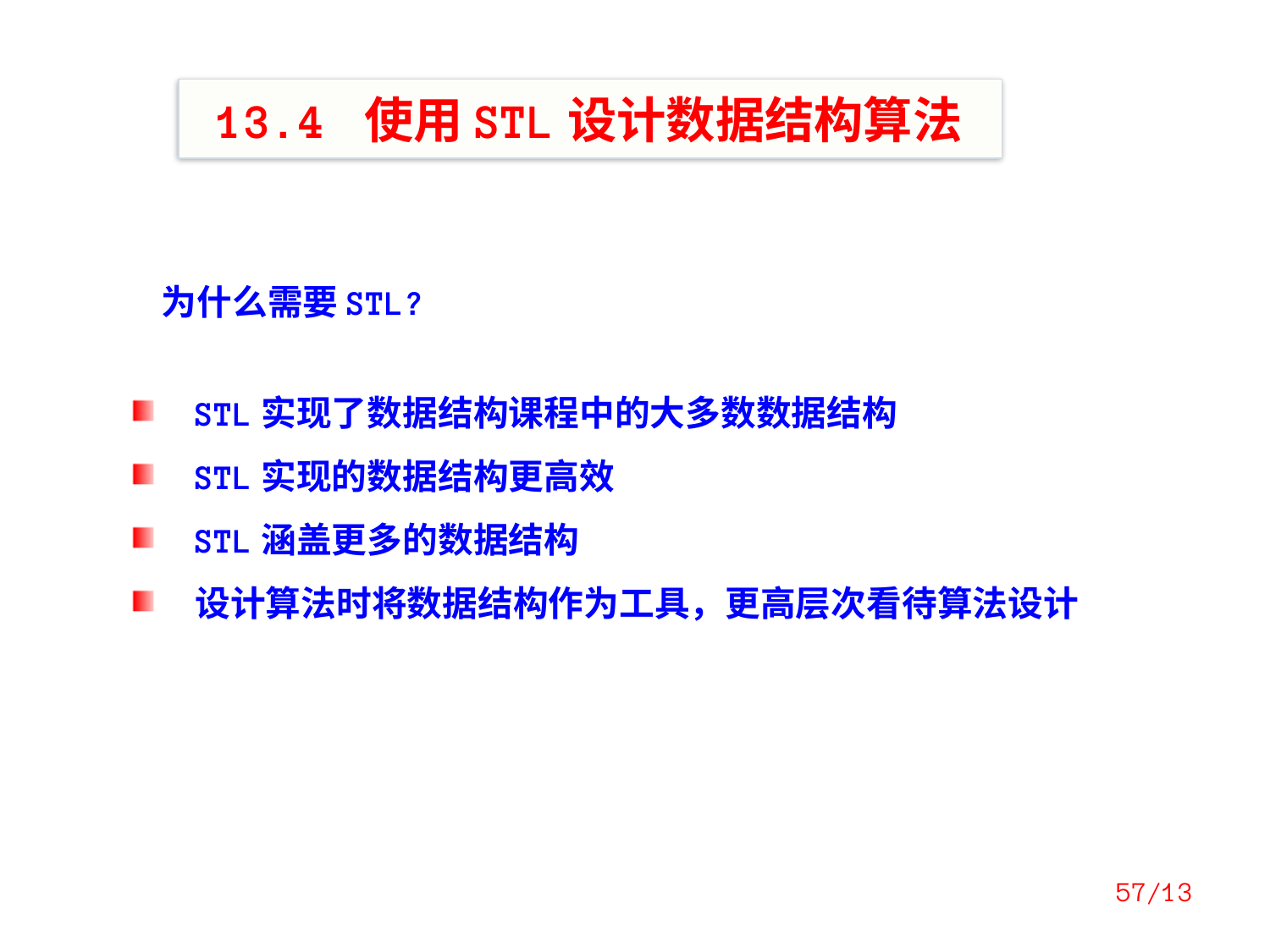

13.4 使用STL设计数据结构算法
为什么需要STL?
STL实现了数据结构课程中的大多数数据结构
STL实现的数据结构更高效
STL涵盖更多的数据结构
设计算法时将数据结构作为工具，更高层次看待算法设计
57/13